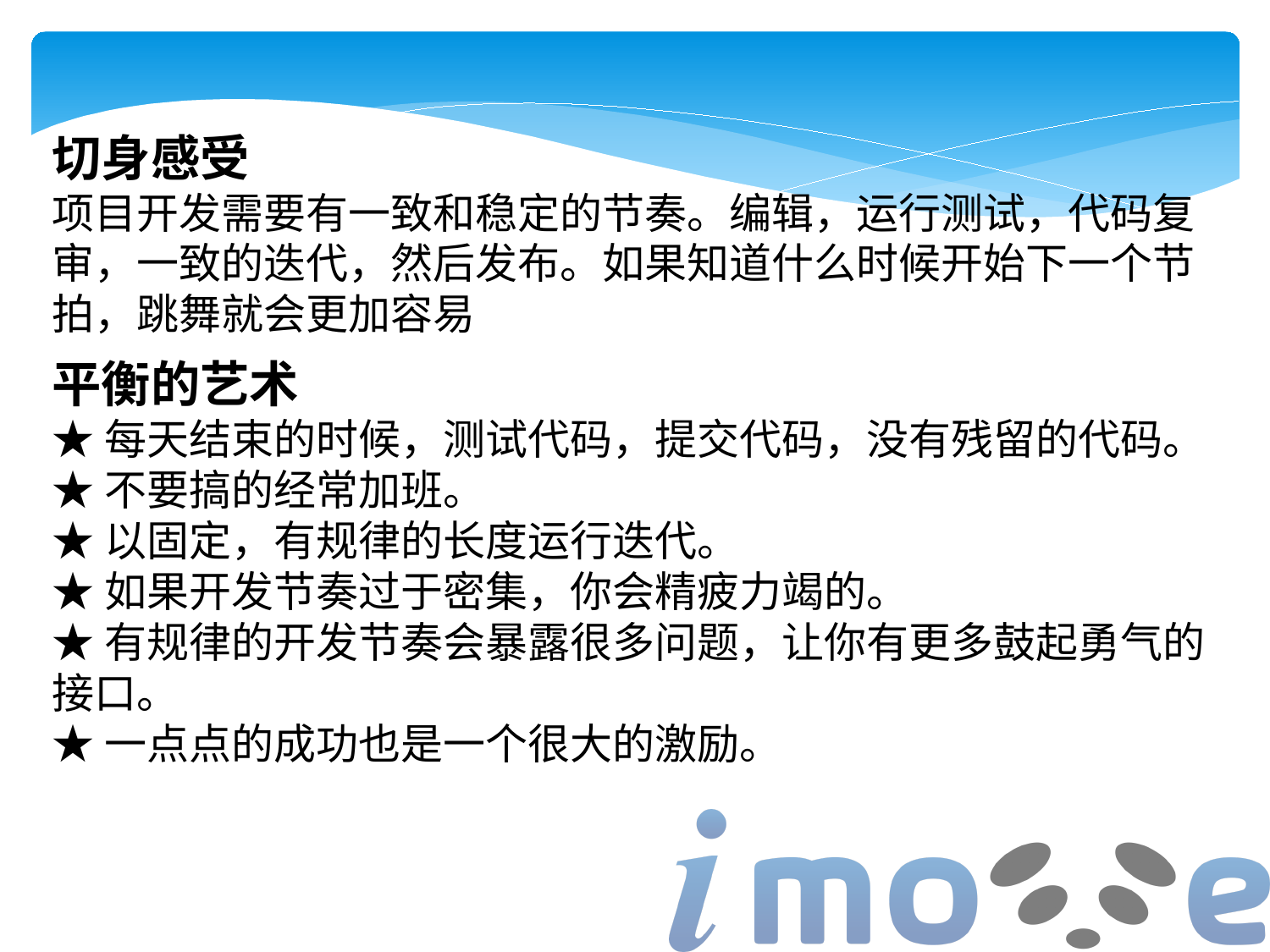

切身感受
项目开发需要有一致和稳定的节奏。编辑，运行测试，代码复审，一致的迭代，然后发布。如果知道什么时候开始下一个节拍，跳舞就会更加容易
平衡的艺术
★每天结束的时候，测试代码，提交代码，没有残留的代码。
★不要搞的经常加班。
★以固定，有规律的长度运行迭代。
★如果开发节奏过于密集，你会精疲力竭的。
★有规律的开发节奏会暴露很多问题，让你有更多鼓起勇气的接口。
★一点点的成功也是一个很大的激励。